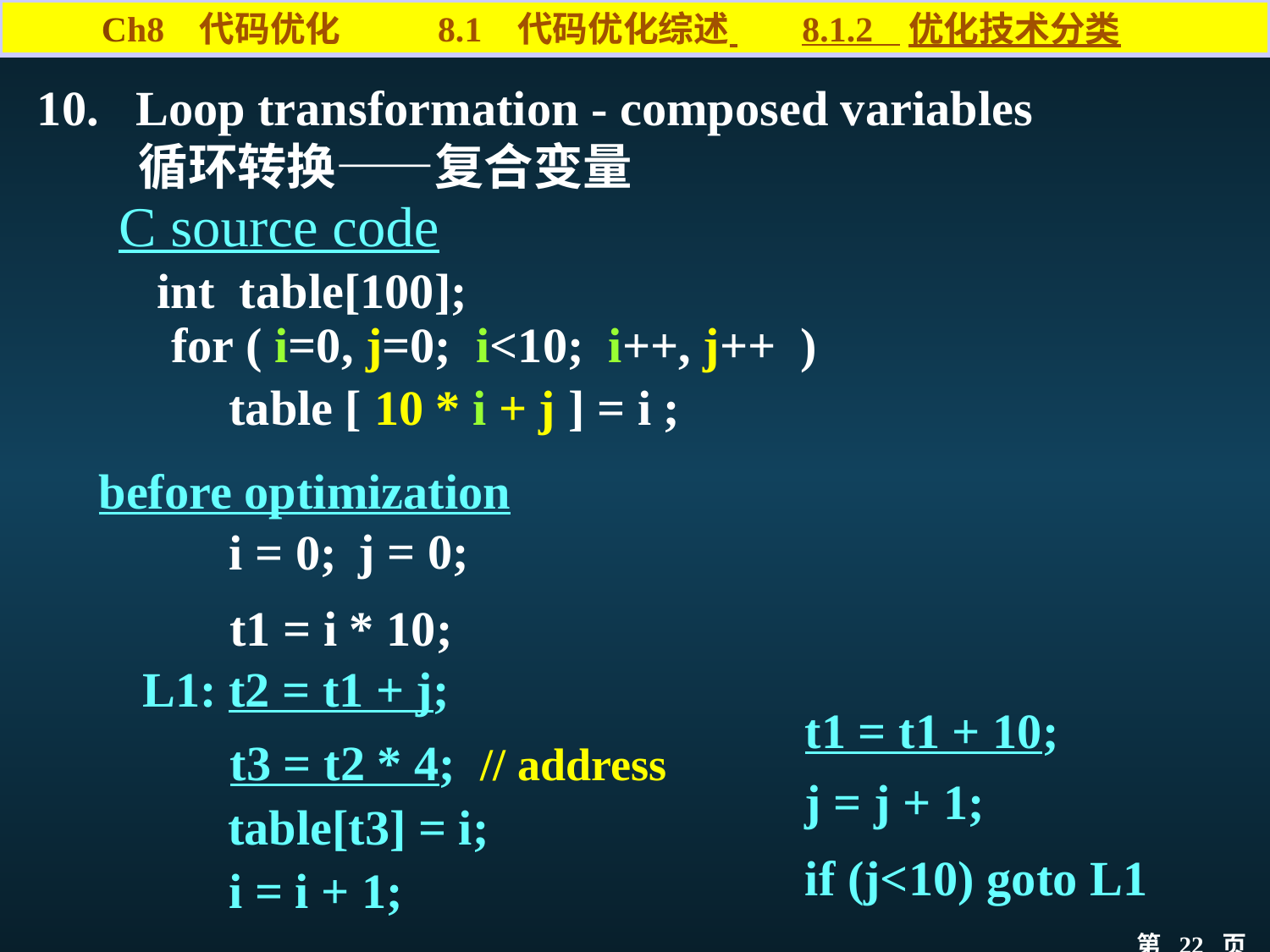

Ch8   代码优化           8.1   代码优化综述        8.1.2   优化技术分类
10.   Loop transformation - composed variables
        循环转换——复合变量
C source code
int  table[100];
for ( i=0, j=0;  i<10;  i++, j++  )
    table [ 10 * i + j ] = i ;
before optimization
j = 0;
i = 0;
t1 = i * 10;
L1: t2 = t1 + j;
t1 = t1 + 10;
t3 = t2 * 4;  // address
j = j + 1;
table[t3] = i;
if (j<10) goto L1
i = i + 1;